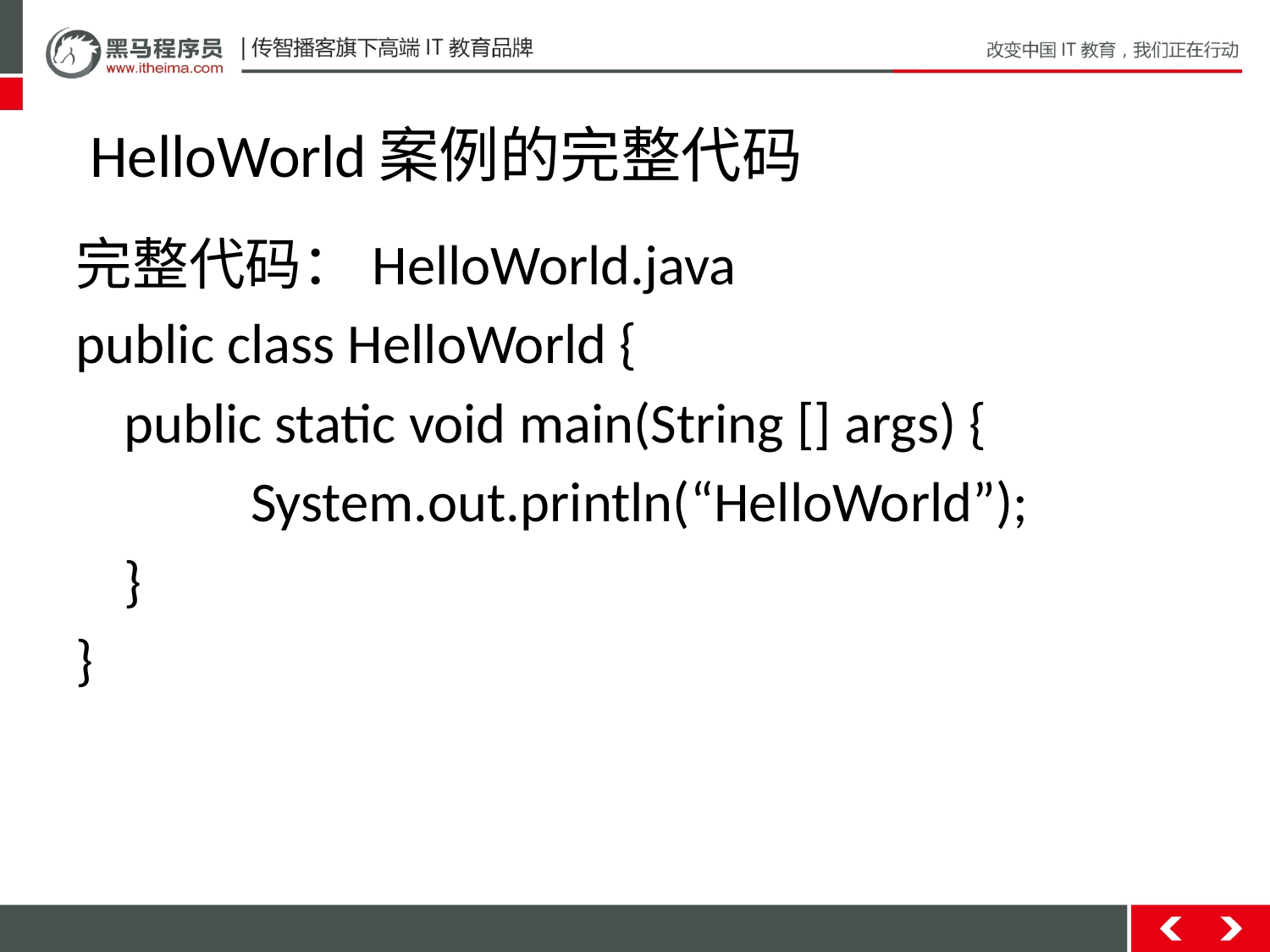

# HelloWorld案例的完整代码
完整代码：HelloWorld.java
public class HelloWorld {
	public static void main(String [] args) {
		System.out.println(“HelloWorld”);
	}
}